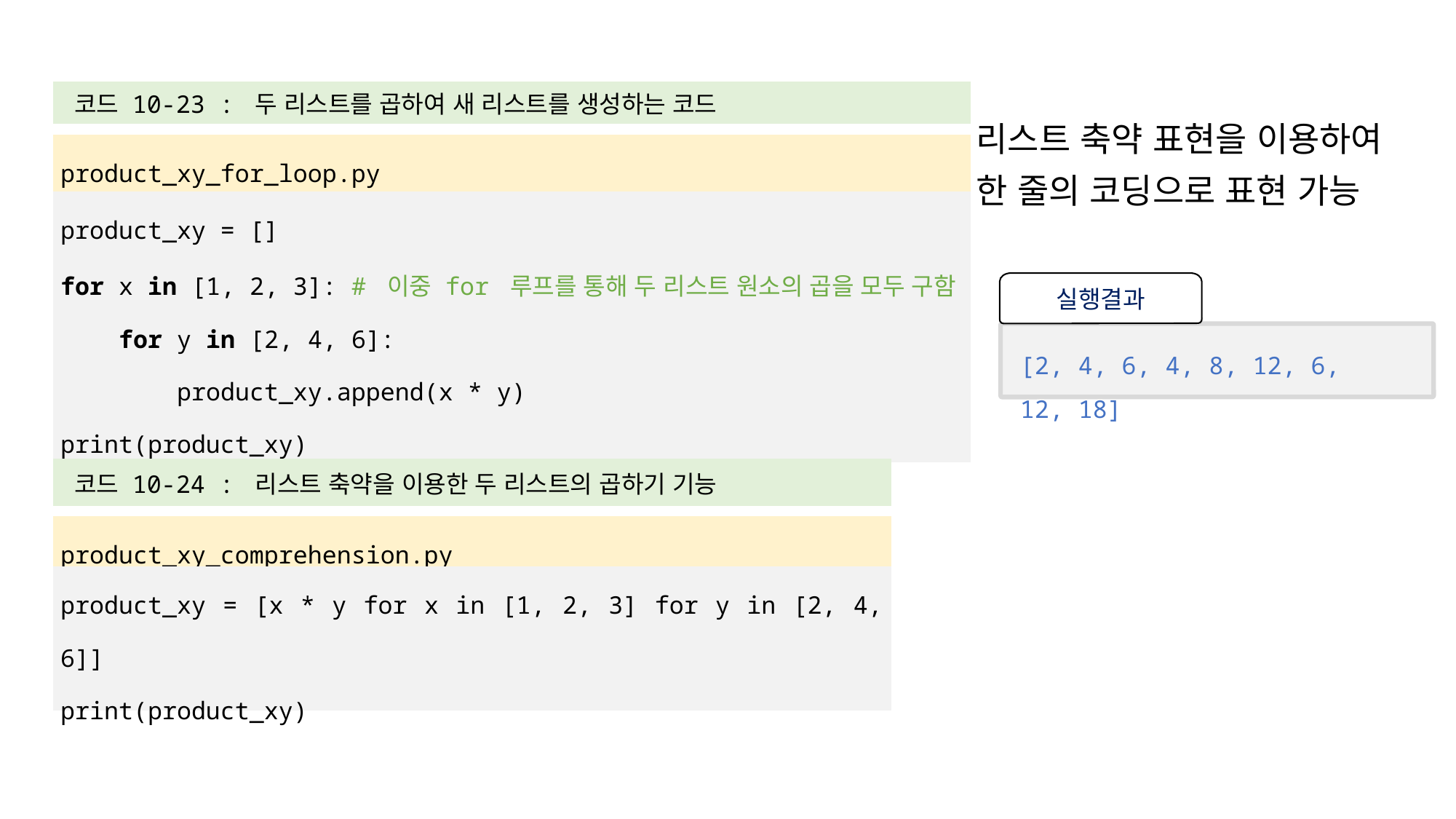

| 코드 10-23 : 두 리스트를 곱하여 새 리스트를 생성하는 코드 |
| --- |
|  |
| product\_xy\_for\_loop.py |
| product\_xy = [] for x in [1, 2, 3]: # 이중 for 루프를 통해 두 리스트 원소의 곱을 모두 구함 for y in [2, 4, 6]: product\_xy.append(x \* y) print(product\_xy) |
리스트 축약 표현을 이용하여
한 줄의 코딩으로 표현 가능

실행결과

[2, 4, 6, 4, 8, 12, 6, 12, 18]
| 코드 10-24 : 리스트 축약을 이용한 두 리스트의 곱하기 기능 |
| --- |
|  |
| product\_xy\_comprehension.py |
| product\_xy = [x \* y for x in [1, 2, 3] for y in [2, 4, 6]] print(product\_xy) |